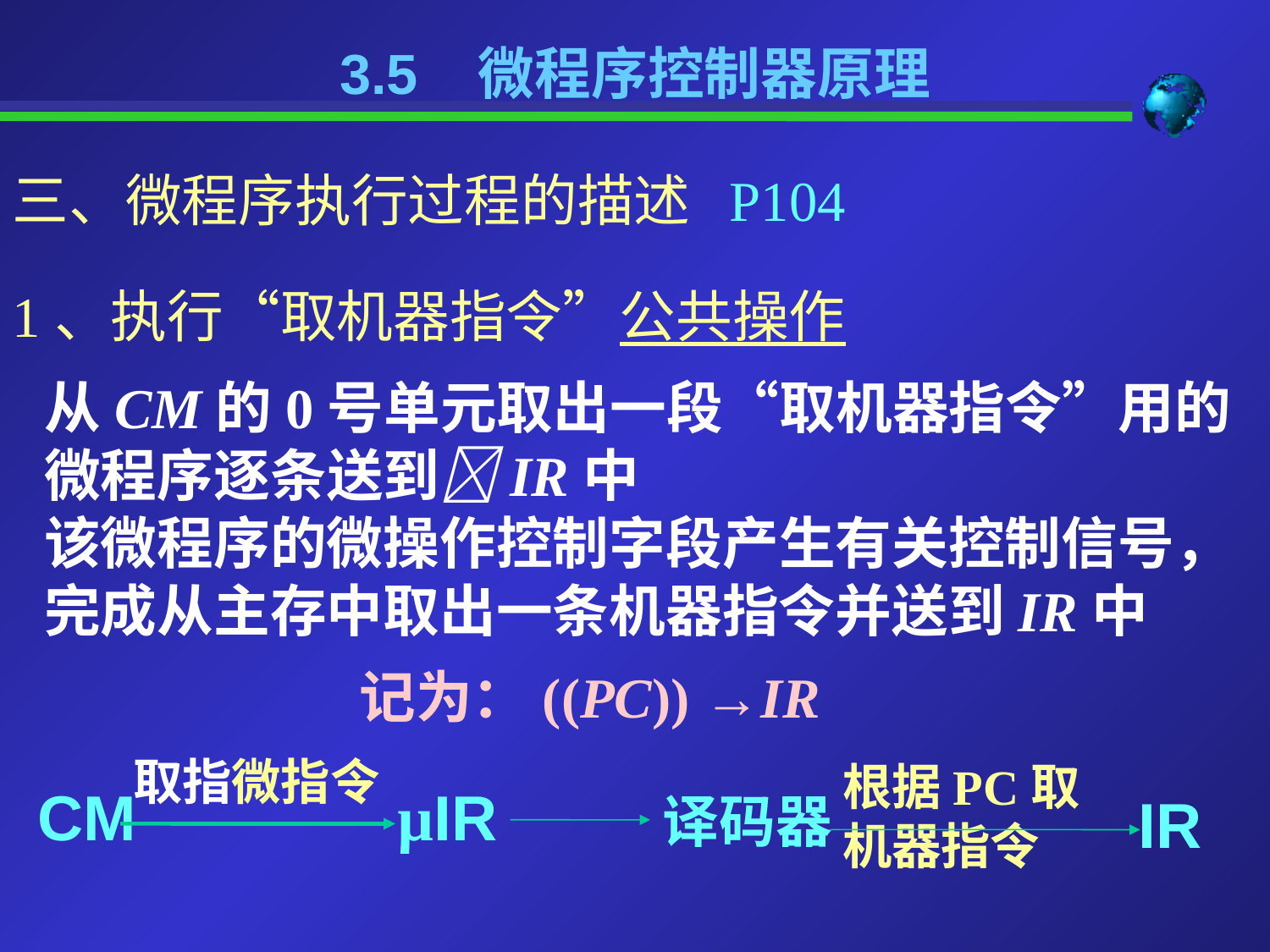

3.5   微程序控制器原理
三、微程序执行过程的描述  P104
1、执行“取机器指令”公共操作
从CM的0号单元取出一段“取机器指令”用的微程序逐条送到μIR中
该微程序的微操作控制字段产生有关控制信号，完成从主存中取出一条机器指令并送到IR中
记为：((PC)) →IR
根据PC取机器指令
取指微指令
译码器
CM
µIR
IR

70